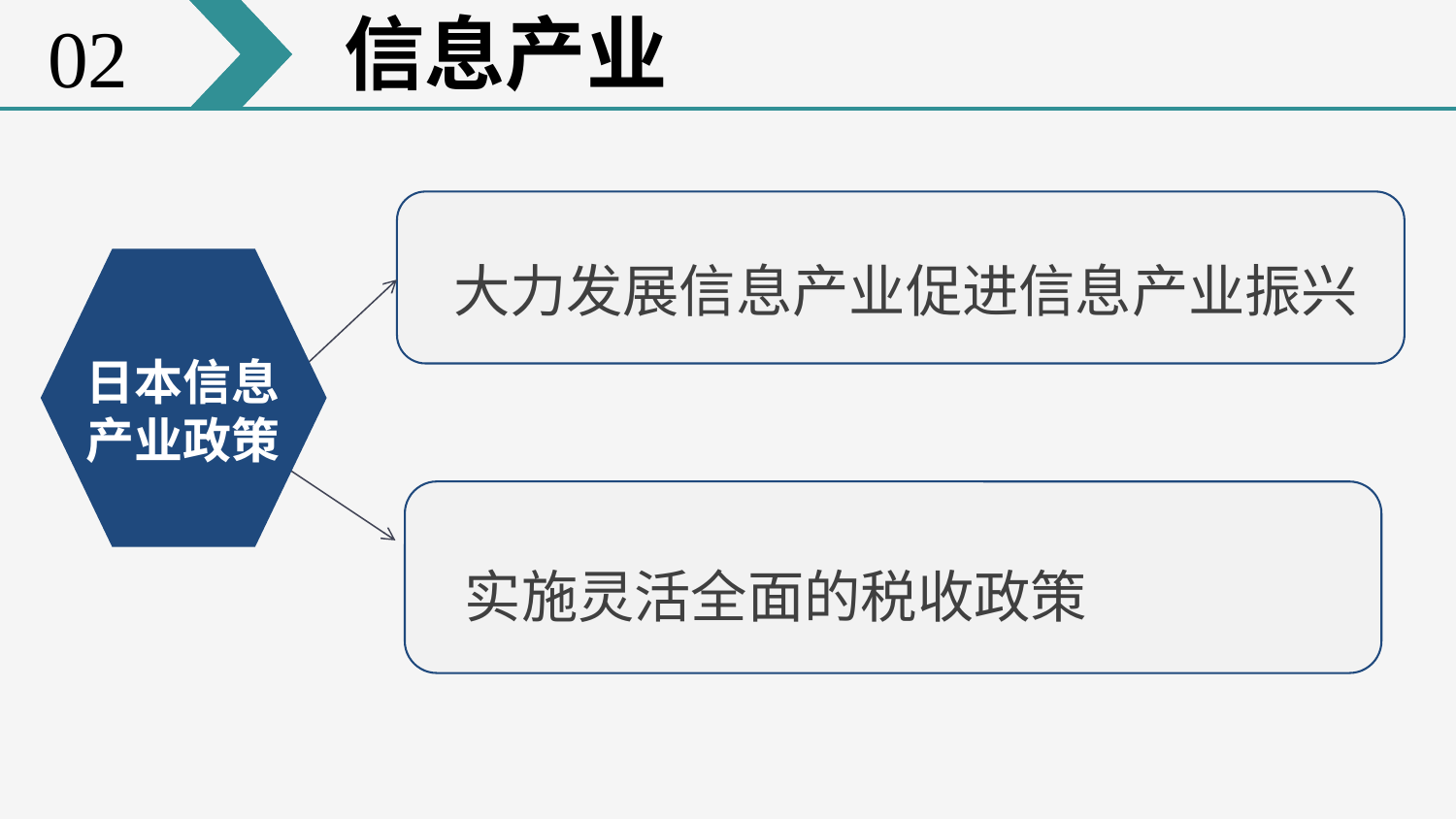

信息产业

02

大力发展信息产业促进信息产业振兴

日本信息
产业政策

实施灵活全面的税收政策